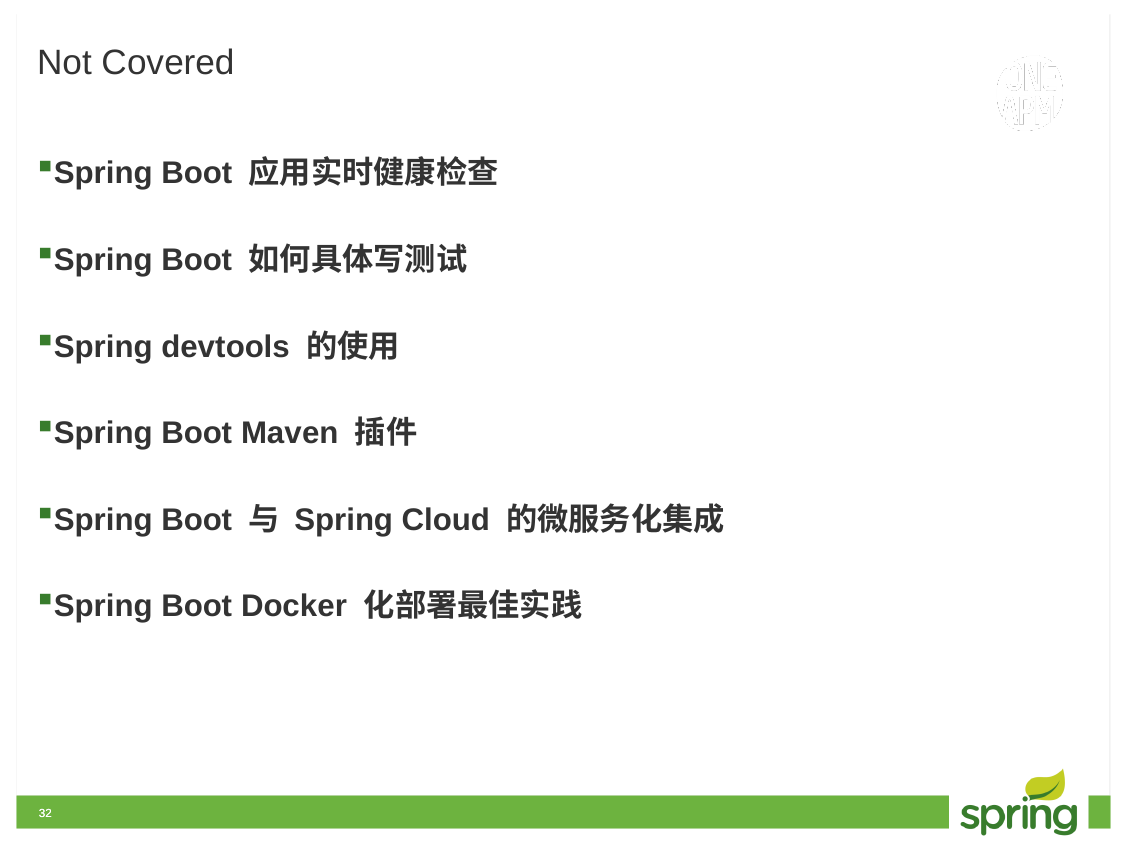

# Not Covered
Spring Boot 应用实时健康检查
Spring Boot 如何具体写测试
Spring devtools 的使用
Spring Boot Maven 插件
Spring Boot 与 Spring Cloud 的微服务化集成
Spring Boot Docker 化部署最佳实践